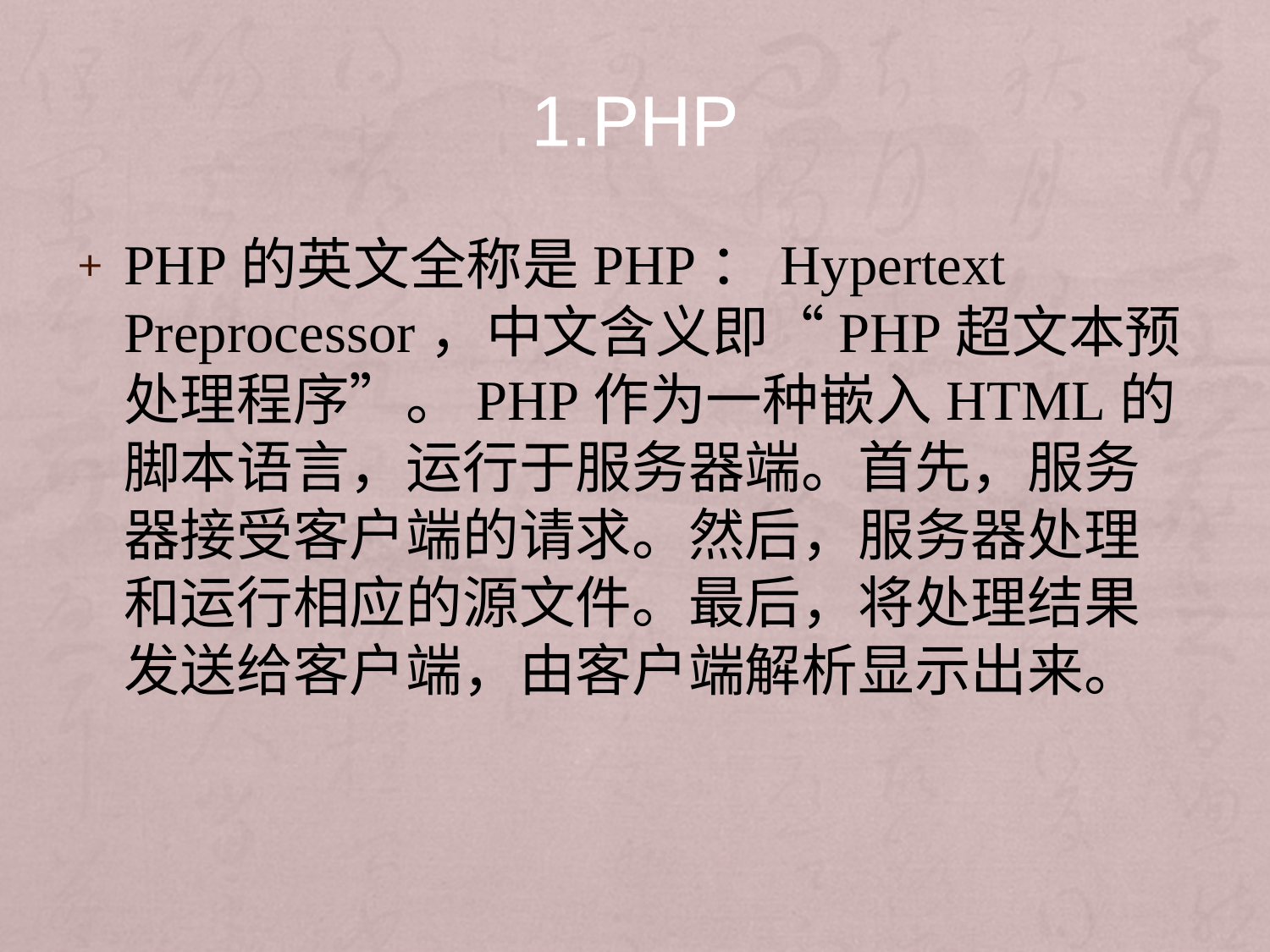

# 1.PHP
PHP的英文全称是PHP：Hypertext Preprocessor，中文含义即“PHP超文本预处理程序”。PHP作为一种嵌入HTML的脚本语言，运行于服务器端。首先，服务器接受客户端的请求。然后，服务器处理和运行相应的源文件。最后，将处理结果发送给客户端，由客户端解析显示出来。